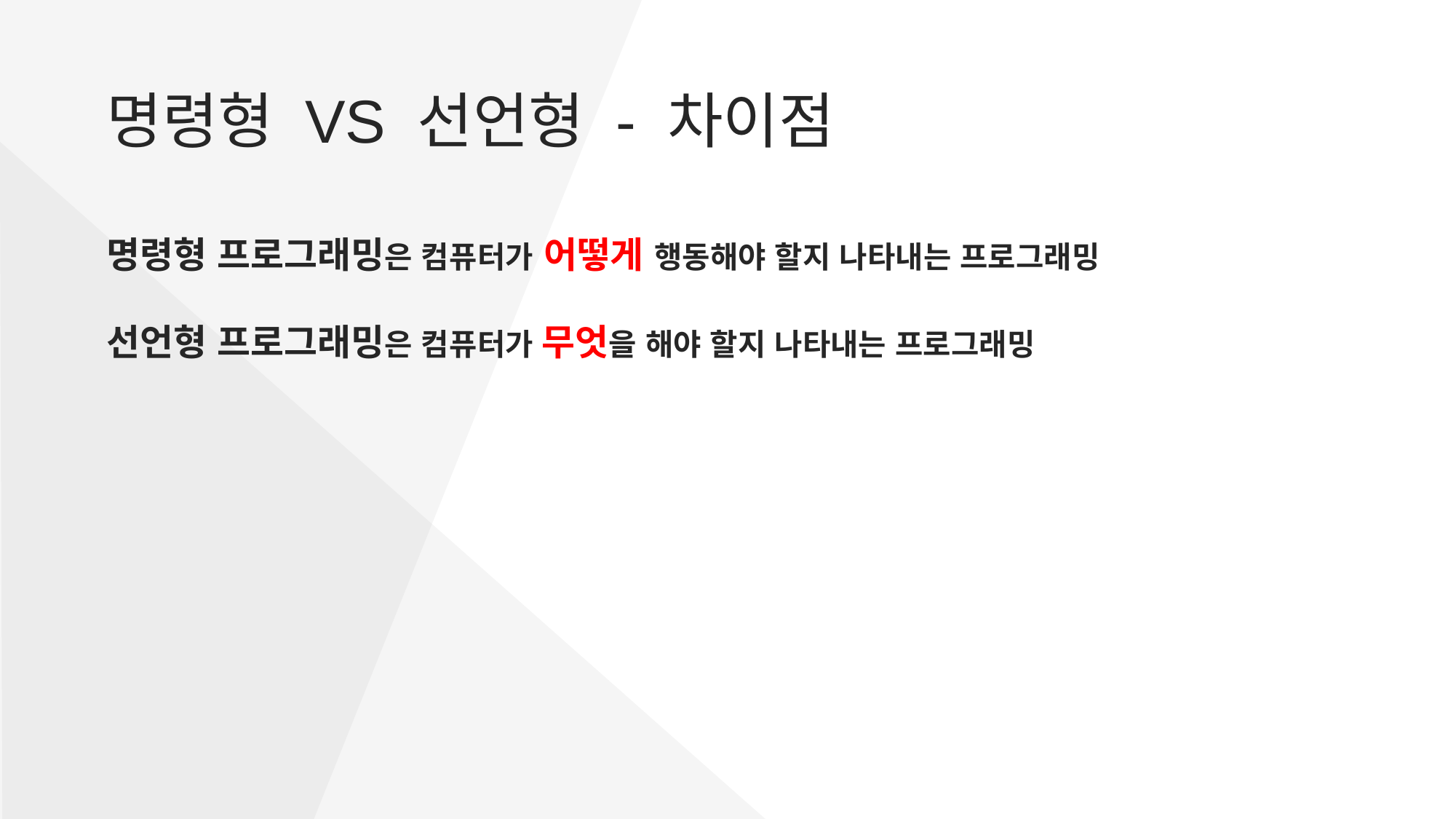

명령형 VS 선언형 - 차이점

명령형 프로그래밍은 컴퓨터가 어떻게 행동해야 할지 나타내는 프로그래밍

선언형 프로그래밍은 컴퓨터가 무엇을 해야 할지 나타내는 프로그래밍